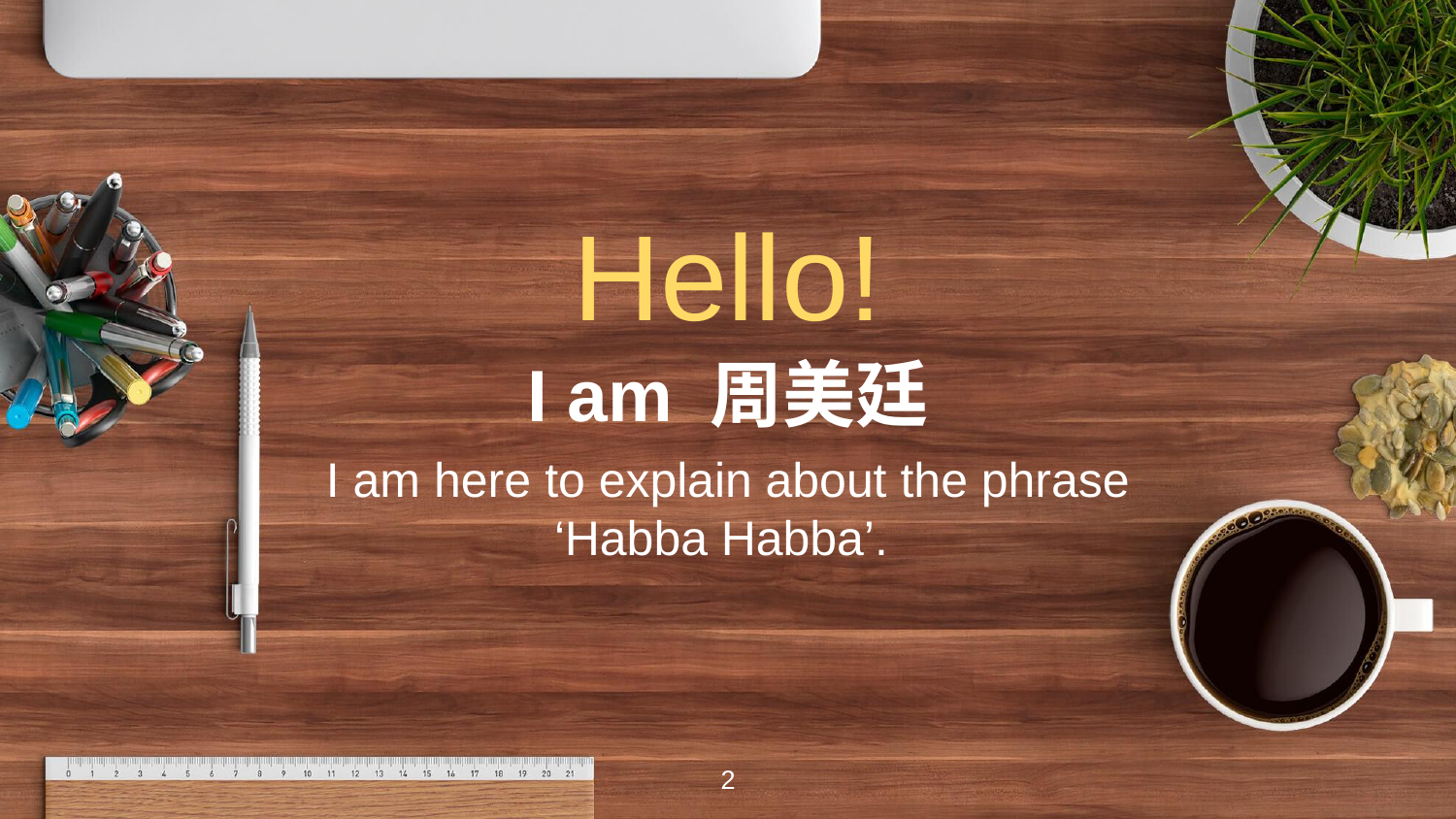

Hello!
I am 周美廷
I am here to explain about the phrase ‘Habba Habba’.
2